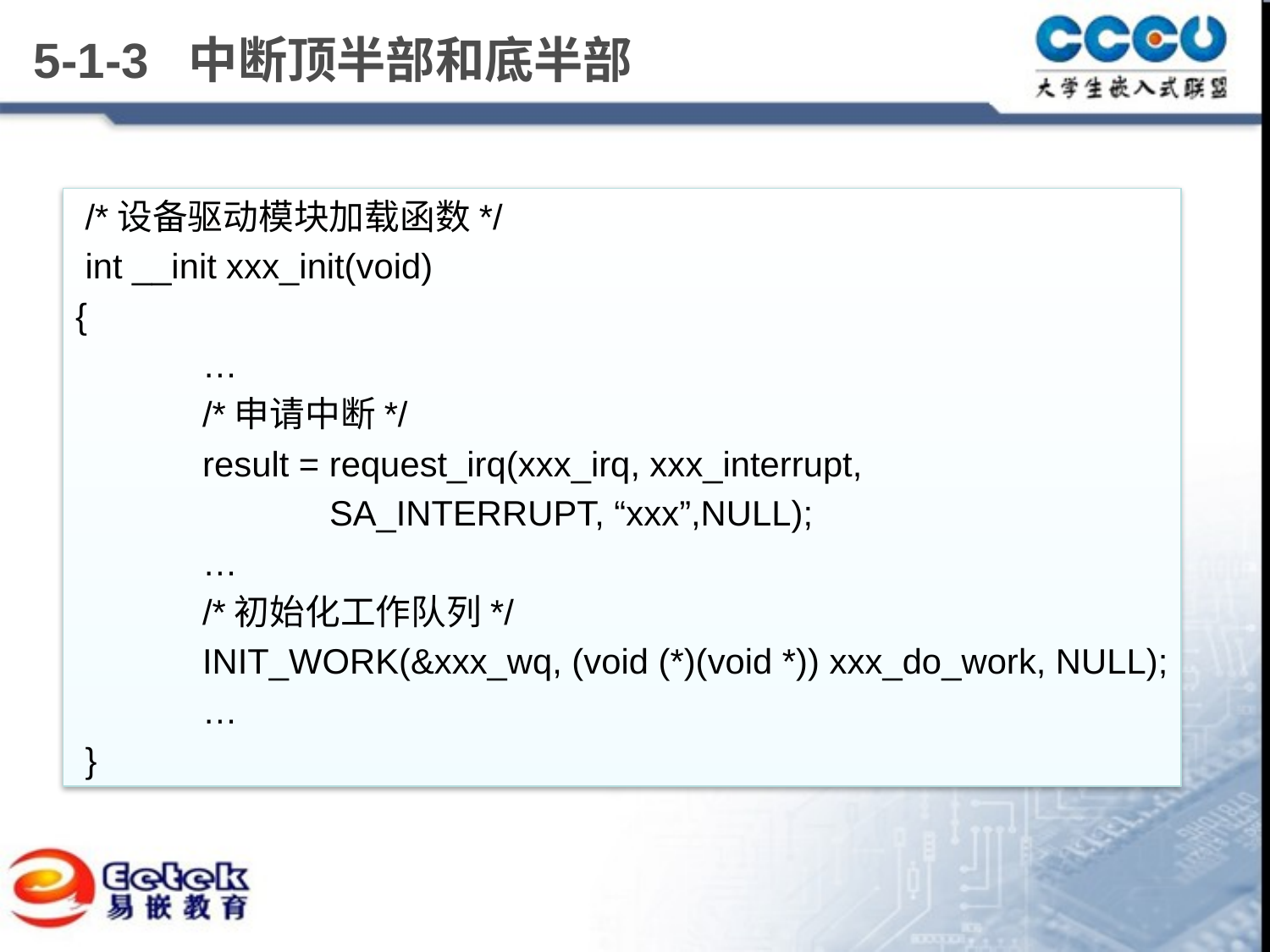

# 5-1-3  中断顶半部和底半部
 /*设备驱动模块加载函数*/
 int __init xxx_init(void)
{
 	…
 	/*申请中断*/
 	result = request_irq(xxx_irq, xxx_interrupt,
                      	SA_INTERRUPT, “xxx”,NULL);
 	…
 	/*初始化工作队列*/
	INIT_WORK(&xxx_wq, (void (*)(void *)) xxx_do_work, NULL);
 	…
 }